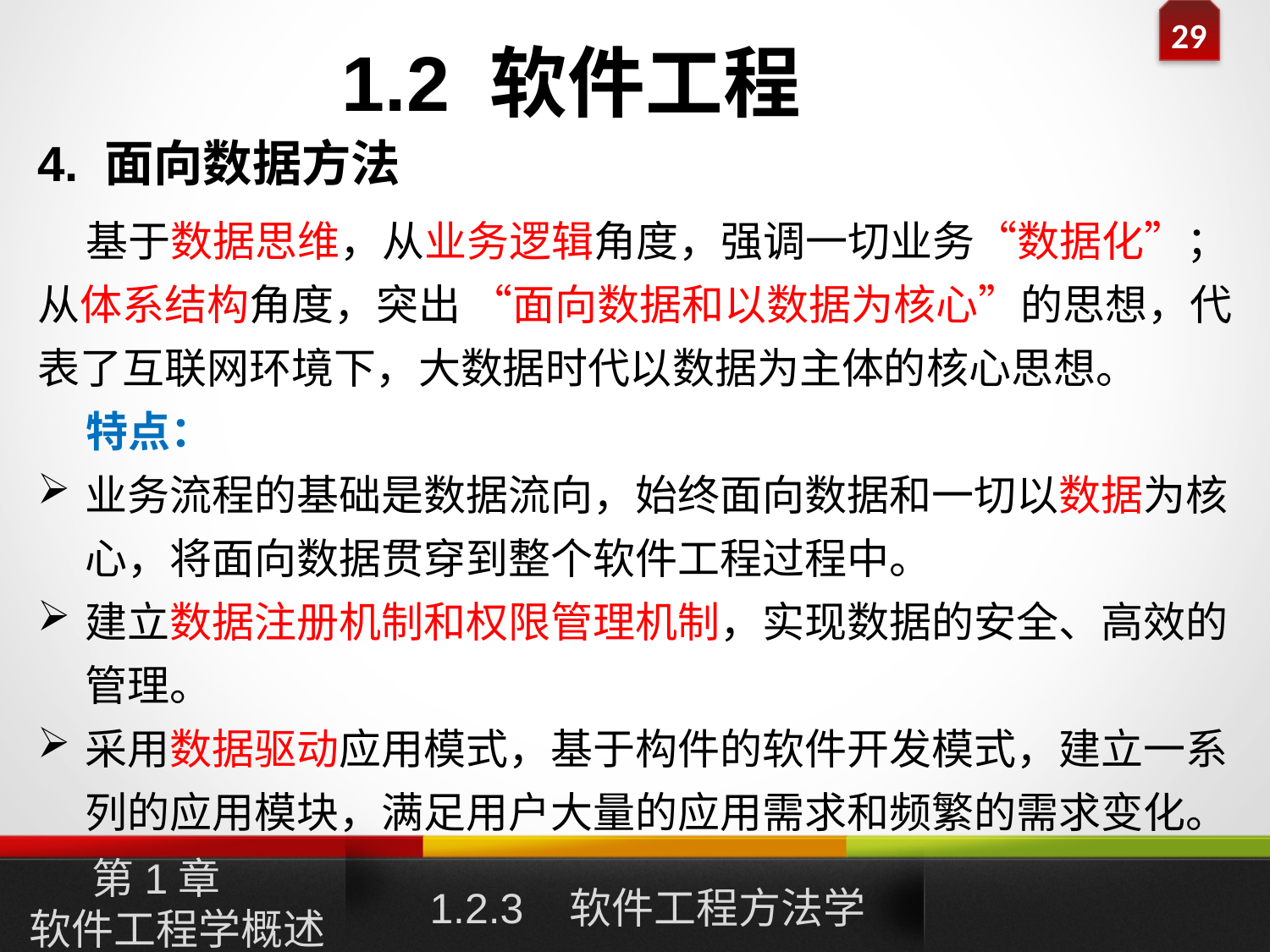

1.2 软件工程
4. 面向数据方法
    基于数据思维，从业务逻辑角度，强调一切业务“数据化”；从体系结构角度，突出 “面向数据和以数据为核心”的思想，代表了互联网环境下，大数据时代以数据为主体的核心思想。
    特点：
业务流程的基础是数据流向，始终面向数据和一切以数据为核心，将面向数据贯穿到整个软件工程过程中。
建立数据注册机制和权限管理机制，实现数据的安全、高效的管理。
采用数据驱动应用模式，基于构件的软件开发模式，建立一系列的应用模块，满足用户大量的应用需求和频繁的需求变化。
1.2.3   软件工程方法学